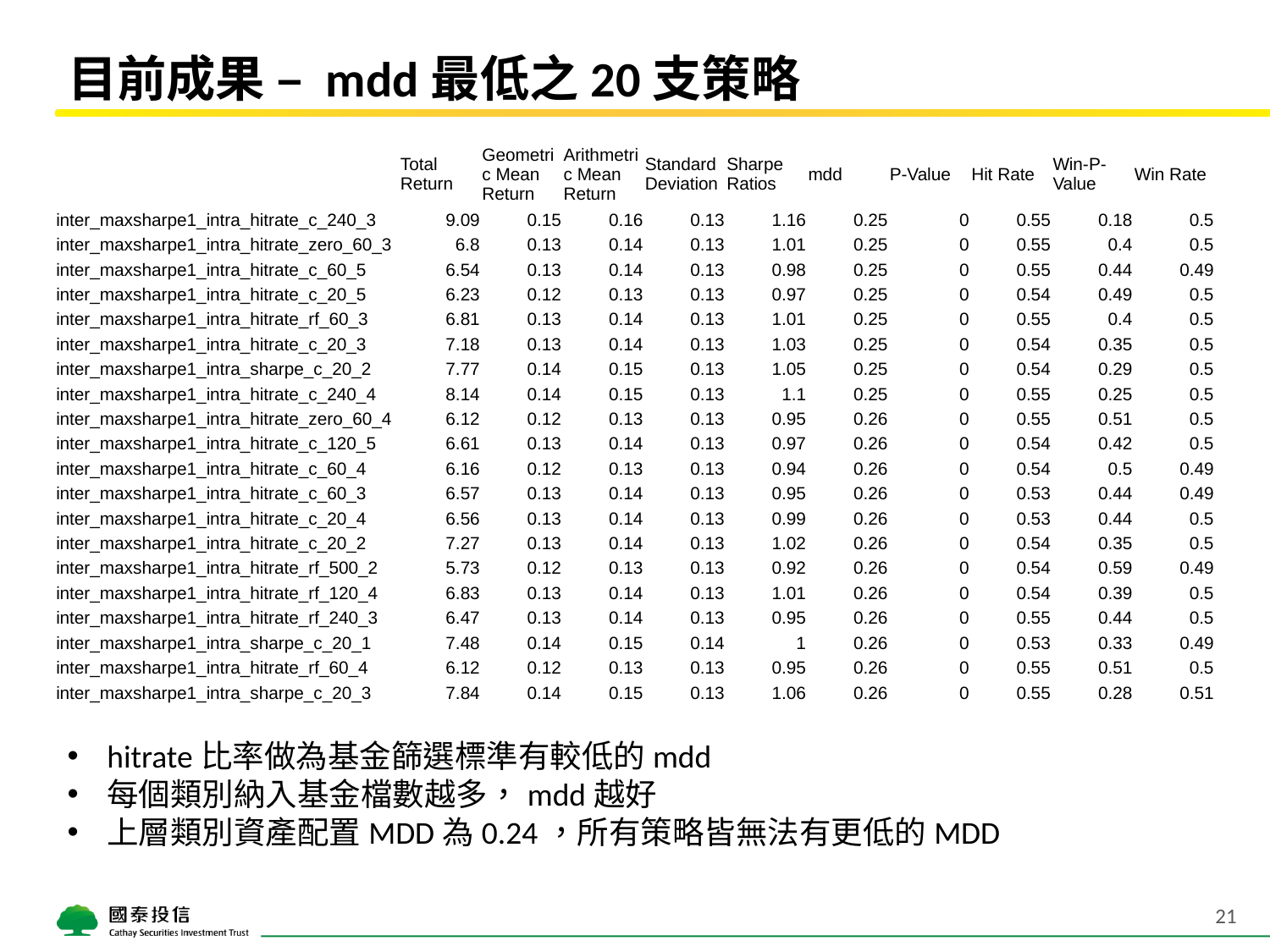

# 目前成果 – mdd最低之20支策略
|  | Total Return | Geometric Mean Return | Arithmetric Mean Return | Standard Deviation | Sharpe Ratios | mdd | P-Value | Hit Rate | Win-P-Value | Win Rate |
| --- | --- | --- | --- | --- | --- | --- | --- | --- | --- | --- |
| inter\_maxsharpe1\_intra\_hitrate\_c\_240\_3 | 9.09 | 0.15 | 0.16 | 0.13 | 1.16 | 0.25 | 0 | 0.55 | 0.18 | 0.5 |
| inter\_maxsharpe1\_intra\_hitrate\_zero\_60\_3 | 6.8 | 0.13 | 0.14 | 0.13 | 1.01 | 0.25 | 0 | 0.55 | 0.4 | 0.5 |
| inter\_maxsharpe1\_intra\_hitrate\_c\_60\_5 | 6.54 | 0.13 | 0.14 | 0.13 | 0.98 | 0.25 | 0 | 0.55 | 0.44 | 0.49 |
| inter\_maxsharpe1\_intra\_hitrate\_c\_20\_5 | 6.23 | 0.12 | 0.13 | 0.13 | 0.97 | 0.25 | 0 | 0.54 | 0.49 | 0.5 |
| inter\_maxsharpe1\_intra\_hitrate\_rf\_60\_3 | 6.81 | 0.13 | 0.14 | 0.13 | 1.01 | 0.25 | 0 | 0.55 | 0.4 | 0.5 |
| inter\_maxsharpe1\_intra\_hitrate\_c\_20\_3 | 7.18 | 0.13 | 0.14 | 0.13 | 1.03 | 0.25 | 0 | 0.54 | 0.35 | 0.5 |
| inter\_maxsharpe1\_intra\_sharpe\_c\_20\_2 | 7.77 | 0.14 | 0.15 | 0.13 | 1.05 | 0.25 | 0 | 0.54 | 0.29 | 0.5 |
| inter\_maxsharpe1\_intra\_hitrate\_c\_240\_4 | 8.14 | 0.14 | 0.15 | 0.13 | 1.1 | 0.25 | 0 | 0.55 | 0.25 | 0.5 |
| inter\_maxsharpe1\_intra\_hitrate\_zero\_60\_4 | 6.12 | 0.12 | 0.13 | 0.13 | 0.95 | 0.26 | 0 | 0.55 | 0.51 | 0.5 |
| inter\_maxsharpe1\_intra\_hitrate\_c\_120\_5 | 6.61 | 0.13 | 0.14 | 0.13 | 0.97 | 0.26 | 0 | 0.54 | 0.42 | 0.5 |
| inter\_maxsharpe1\_intra\_hitrate\_c\_60\_4 | 6.16 | 0.12 | 0.13 | 0.13 | 0.94 | 0.26 | 0 | 0.54 | 0.5 | 0.49 |
| inter\_maxsharpe1\_intra\_hitrate\_c\_60\_3 | 6.57 | 0.13 | 0.14 | 0.13 | 0.95 | 0.26 | 0 | 0.53 | 0.44 | 0.49 |
| inter\_maxsharpe1\_intra\_hitrate\_c\_20\_4 | 6.56 | 0.13 | 0.14 | 0.13 | 0.99 | 0.26 | 0 | 0.53 | 0.44 | 0.5 |
| inter\_maxsharpe1\_intra\_hitrate\_c\_20\_2 | 7.27 | 0.13 | 0.14 | 0.13 | 1.02 | 0.26 | 0 | 0.54 | 0.35 | 0.5 |
| inter\_maxsharpe1\_intra\_hitrate\_rf\_500\_2 | 5.73 | 0.12 | 0.13 | 0.13 | 0.92 | 0.26 | 0 | 0.54 | 0.59 | 0.49 |
| inter\_maxsharpe1\_intra\_hitrate\_rf\_120\_4 | 6.83 | 0.13 | 0.14 | 0.13 | 1.01 | 0.26 | 0 | 0.54 | 0.39 | 0.5 |
| inter\_maxsharpe1\_intra\_hitrate\_rf\_240\_3 | 6.47 | 0.13 | 0.14 | 0.13 | 0.95 | 0.26 | 0 | 0.55 | 0.44 | 0.5 |
| inter\_maxsharpe1\_intra\_sharpe\_c\_20\_1 | 7.48 | 0.14 | 0.15 | 0.14 | 1 | 0.26 | 0 | 0.53 | 0.33 | 0.49 |
| inter\_maxsharpe1\_intra\_hitrate\_rf\_60\_4 | 6.12 | 0.12 | 0.13 | 0.13 | 0.95 | 0.26 | 0 | 0.55 | 0.51 | 0.5 |
| inter\_maxsharpe1\_intra\_sharpe\_c\_20\_3 | 7.84 | 0.14 | 0.15 | 0.13 | 1.06 | 0.26 | 0 | 0.55 | 0.28 | 0.51 |
hitrate比率做為基金篩選標準有較低的mdd
每個類別納入基金檔數越多，mdd越好
上層類別資產配置MDD為0.24，所有策略皆無法有更低的MDD
21